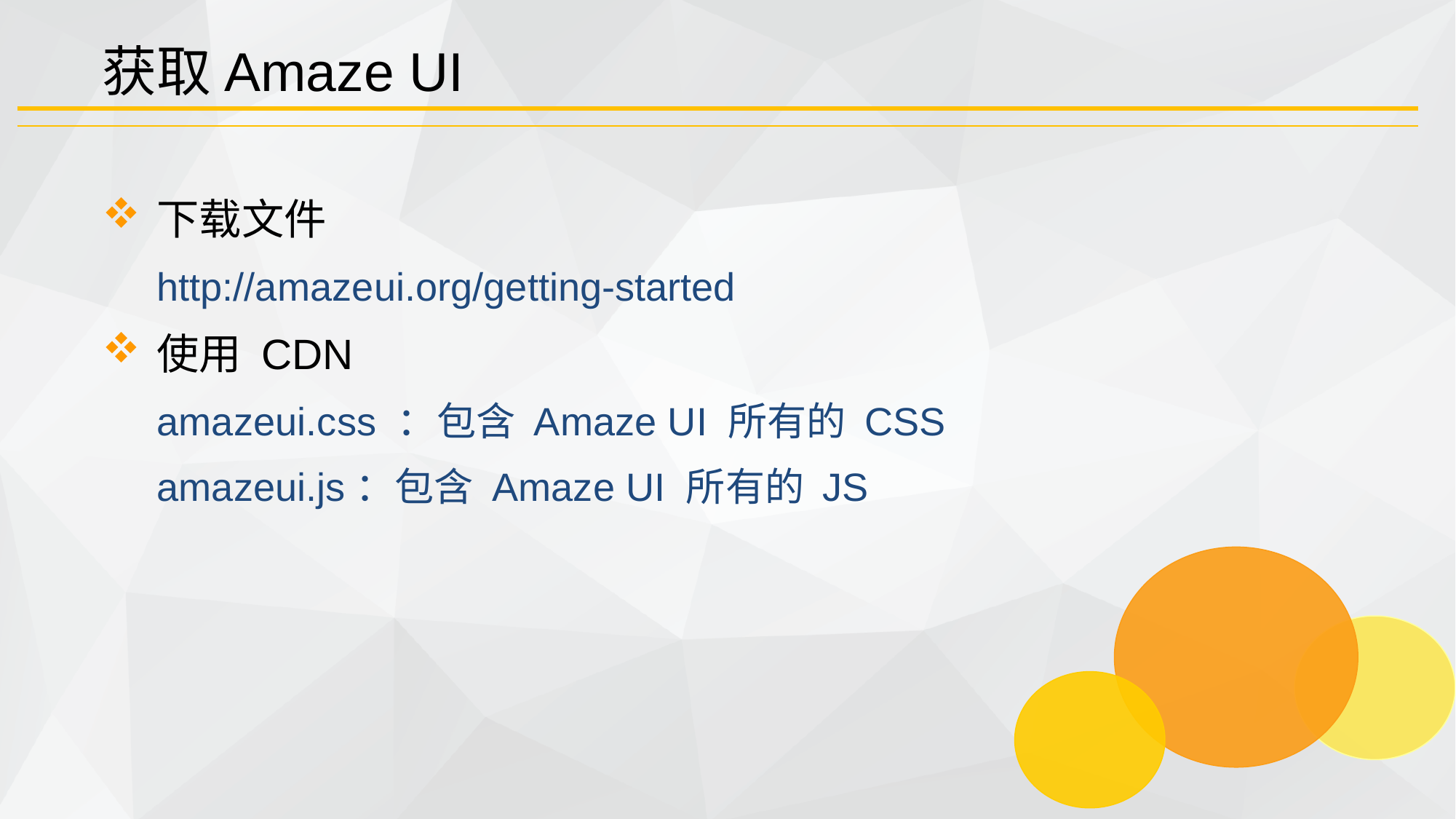

# 获取Amaze UI
下载文件
http://amazeui.org/getting-started
使用 CDN
amazeui.css ：包含 Amaze UI 所有的 CSS
amazeui.js：包含 Amaze UI 所有的 JS